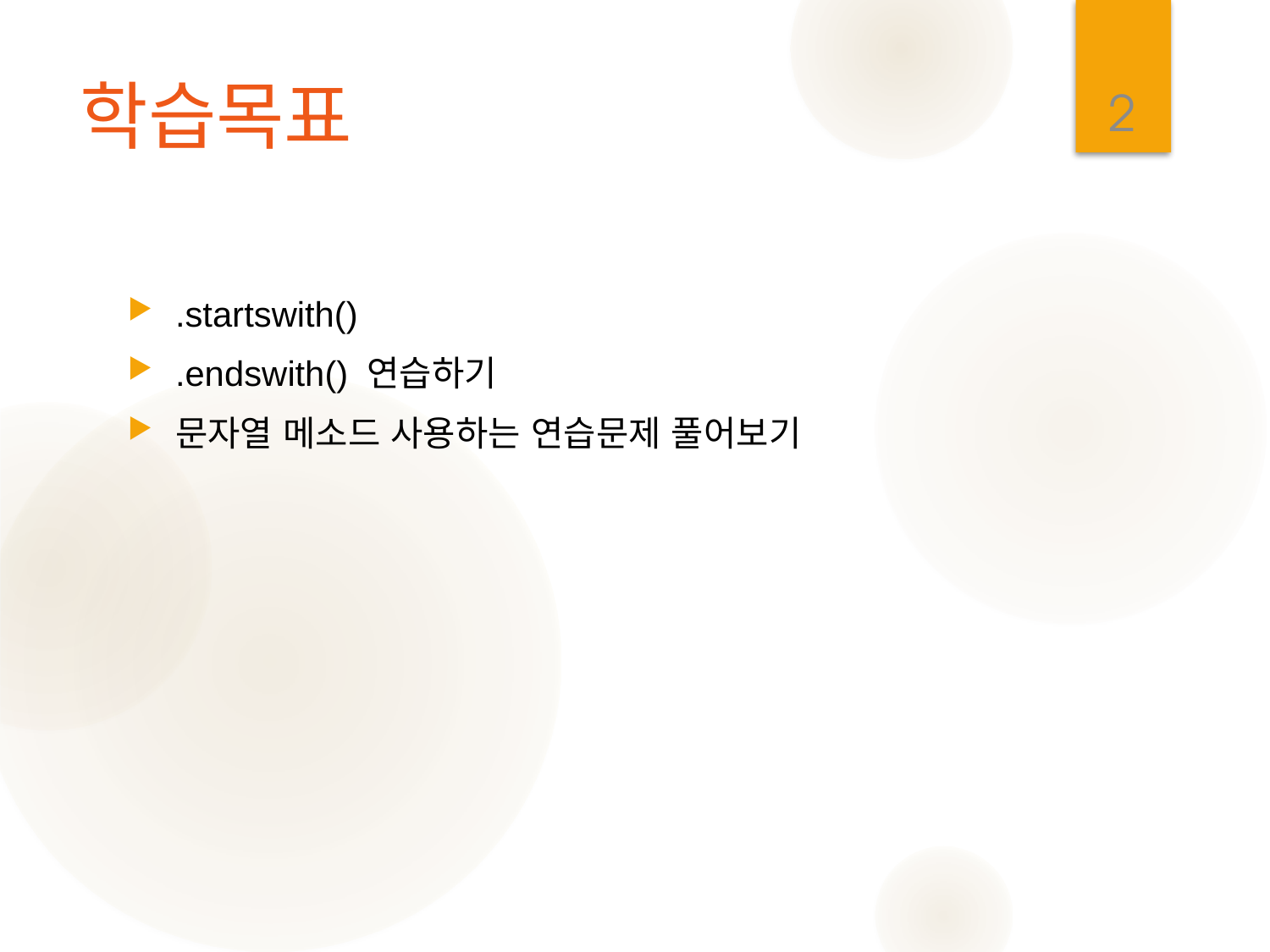

2
# 학습목표
.startswith()
.endswith() 연습하기
문자열 메소드 사용하는 연습문제 풀어보기